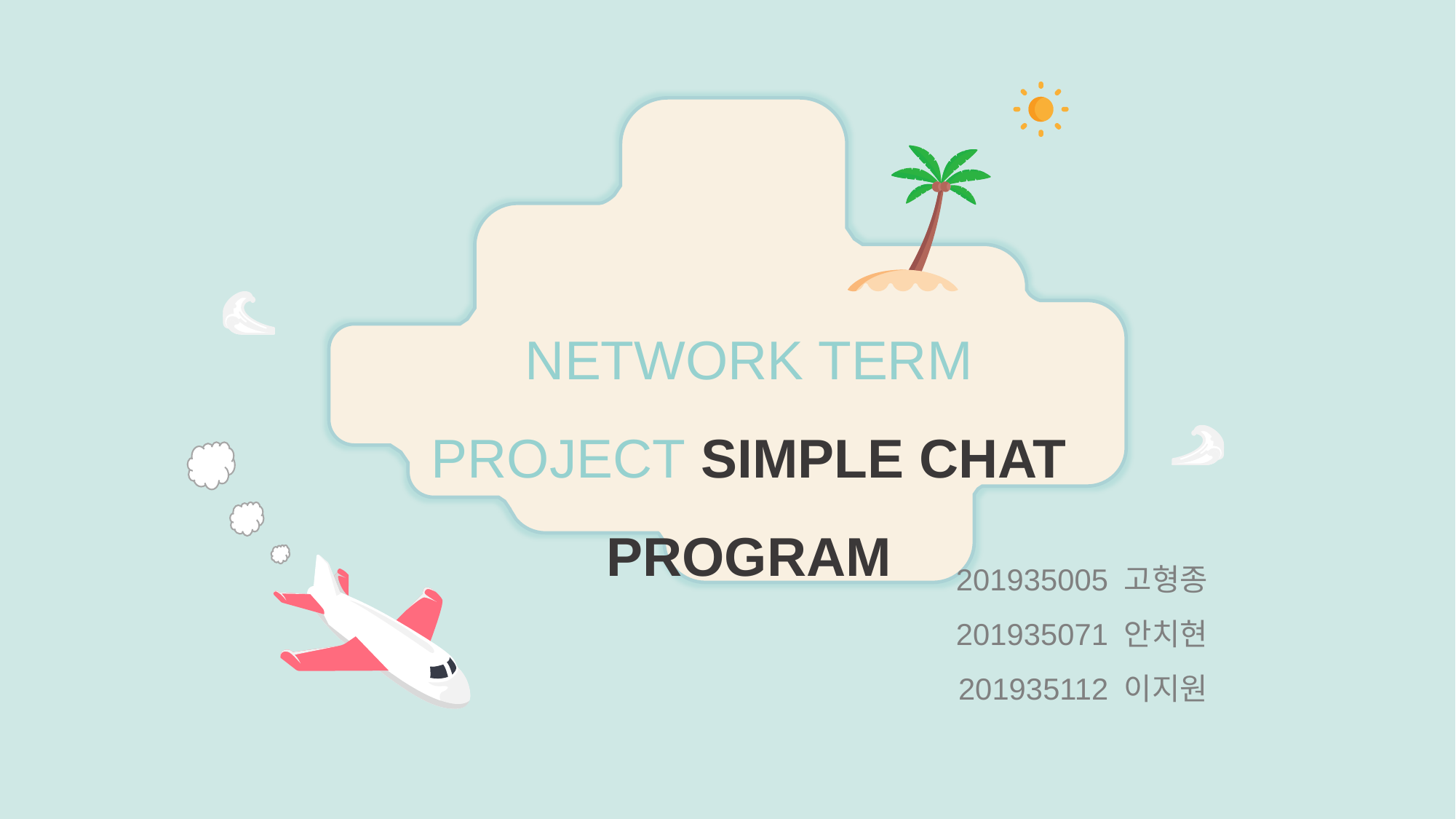

NETWORK TERM PROJECT SIMPLE CHAT PROGRAM

201935005 고형종
201935071 안치현
201935112 이지원